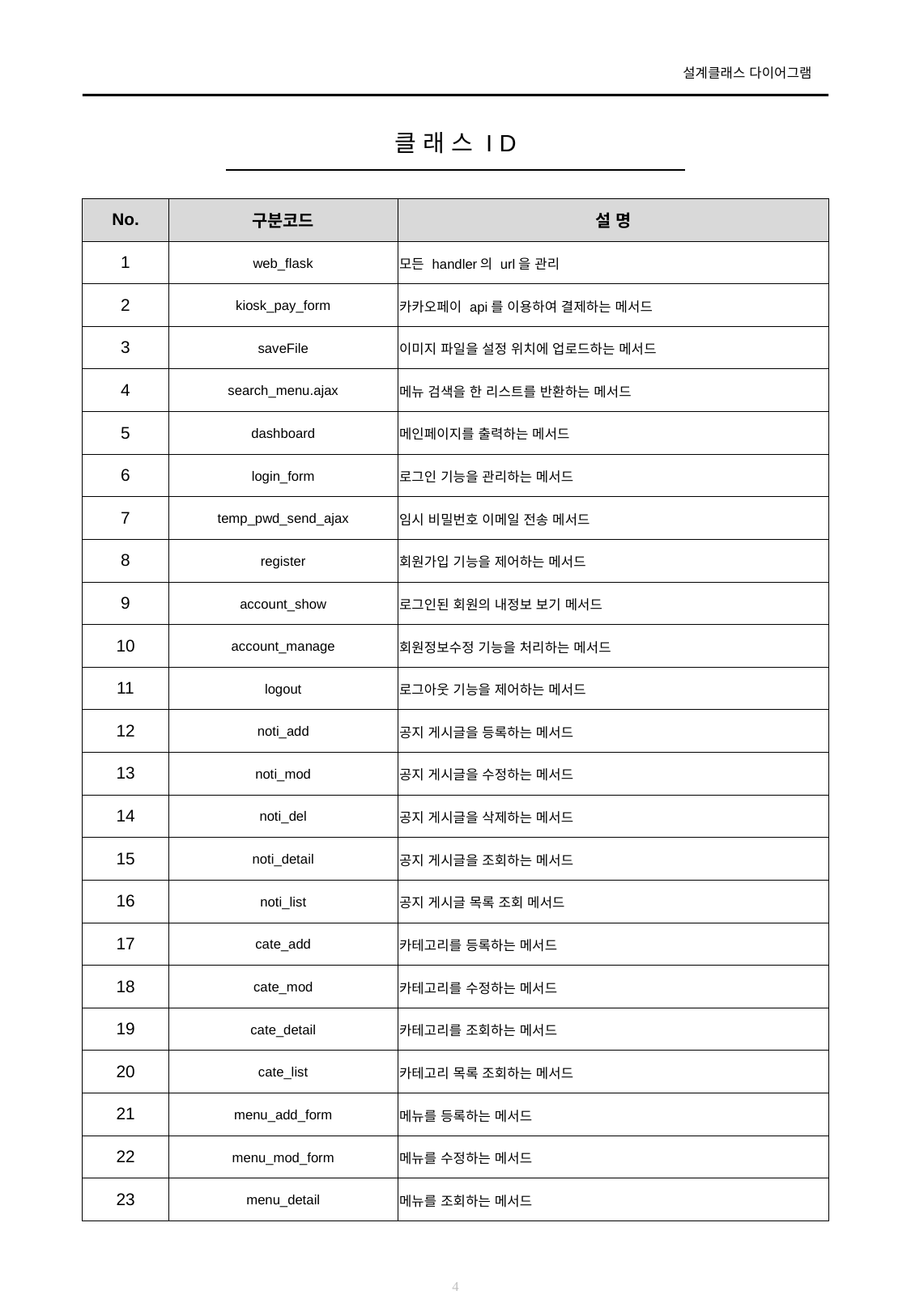

# 클 래 스 I D
| No. | 구분코드 | 설 명 |
| --- | --- | --- |
| 1 | web\_flask | 모든 handler의 url을 관리 |
| 2 | kiosk\_pay\_form | 카카오페이 api를 이용하여 결제하는 메서드 |
| 3 | saveFile | 이미지 파일을 설정 위치에 업로드하는 메서드 |
| 4 | search\_menu.ajax | 메뉴 검색을 한 리스트를 반환하는 메서드 |
| 5 | dashboard | 메인페이지를 출력하는 메서드 |
| 6 | login\_form | 로그인 기능을 관리하는 메서드 |
| 7 | temp\_pwd\_send\_ajax | 임시 비밀번호 이메일 전송 메서드 |
| 8 | register | 회원가입 기능을 제어하는 메서드 |
| 9 | account\_show | 로그인된 회원의 내정보 보기 메서드 |
| 10 | account\_manage | 회원정보수정 기능을 처리하는 메서드 |
| 11 | logout | 로그아웃 기능을 제어하는 메서드 |
| 12 | noti\_add | 공지 게시글을 등록하는 메서드 |
| 13 | noti\_mod | 공지 게시글을 수정하는 메서드 |
| 14 | noti\_del | 공지 게시글을 삭제하는 메서드 |
| 15 | noti\_detail | 공지 게시글을 조회하는 메서드 |
| 16 | noti\_list | 공지 게시글 목록 조회 메서드 |
| 17 | cate\_add | 카테고리를 등록하는 메서드 |
| 18 | cate\_mod | 카테고리를 수정하는 메서드 |
| 19 | cate\_detail | 카테고리를 조회하는 메서드 |
| 20 | cate\_list | 카테고리 목록 조회하는 메서드 |
| 21 | menu\_add\_form | 메뉴를 등록하는 메서드 |
| 22 | menu\_mod\_form | 메뉴를 수정하는 메서드 |
| 23 | menu\_detail | 메뉴를 조회하는 메서드 |
4